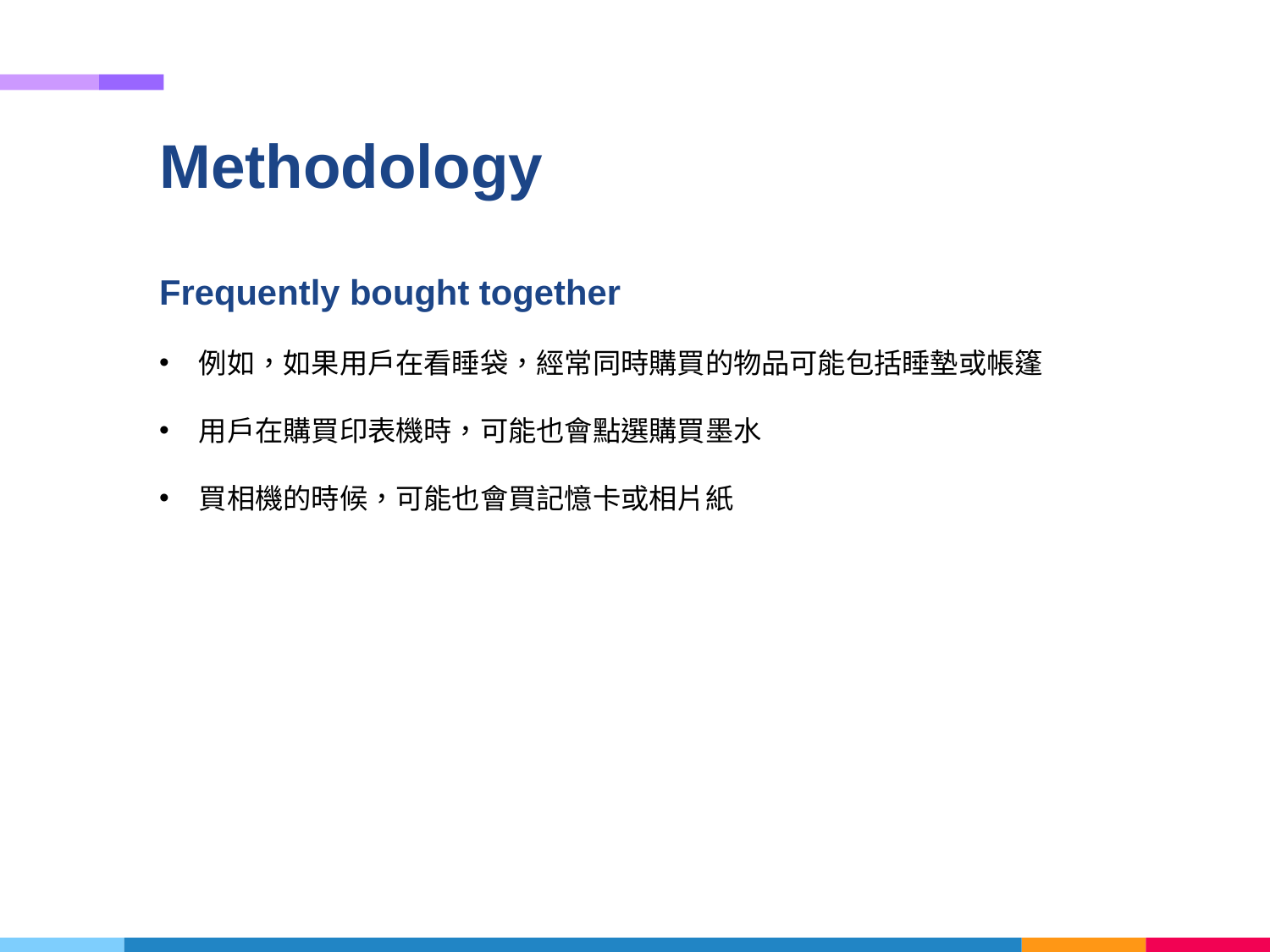

Methodology
Frequently bought together
例如，如果用戶在看睡袋，經常同時購買的物品可能包括睡墊或帳篷
用戶在購買印表機時，可能也會點選購買墨水
買相機的時候，可能也會買記憶卡或相片紙